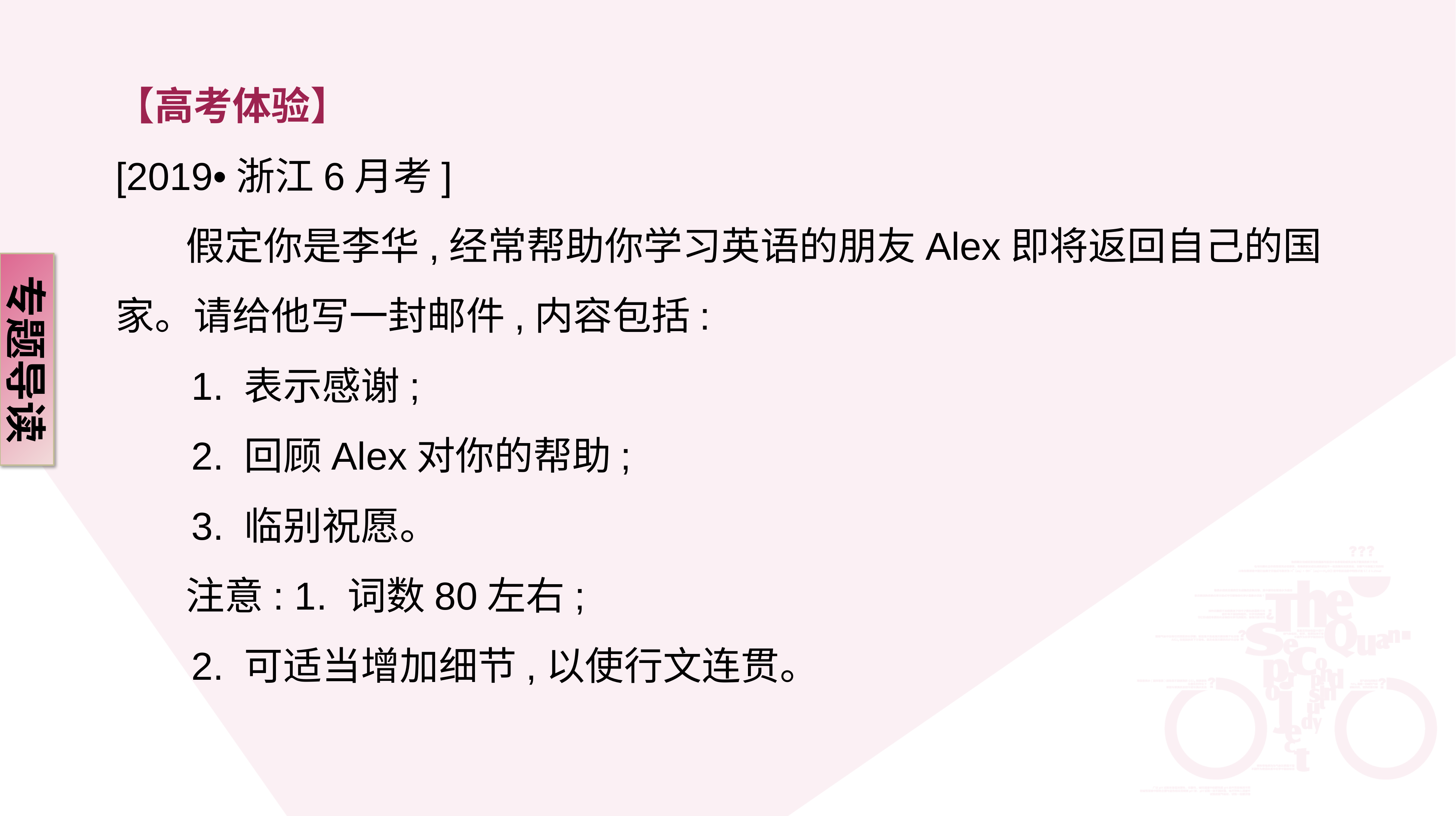

【高考体验】
[2019•浙江6月考]
       假定你是李华,经常帮助你学习英语的朋友Alex即将返回自己的国家。请给他写一封邮件,内容包括:
       1. 表示感谢;
       2. 回顾Alex对你的帮助;
       3. 临别祝愿。
       注意: 1. 词数80左右;
       2. 可适当增加细节,以使行文连贯。
专题导读